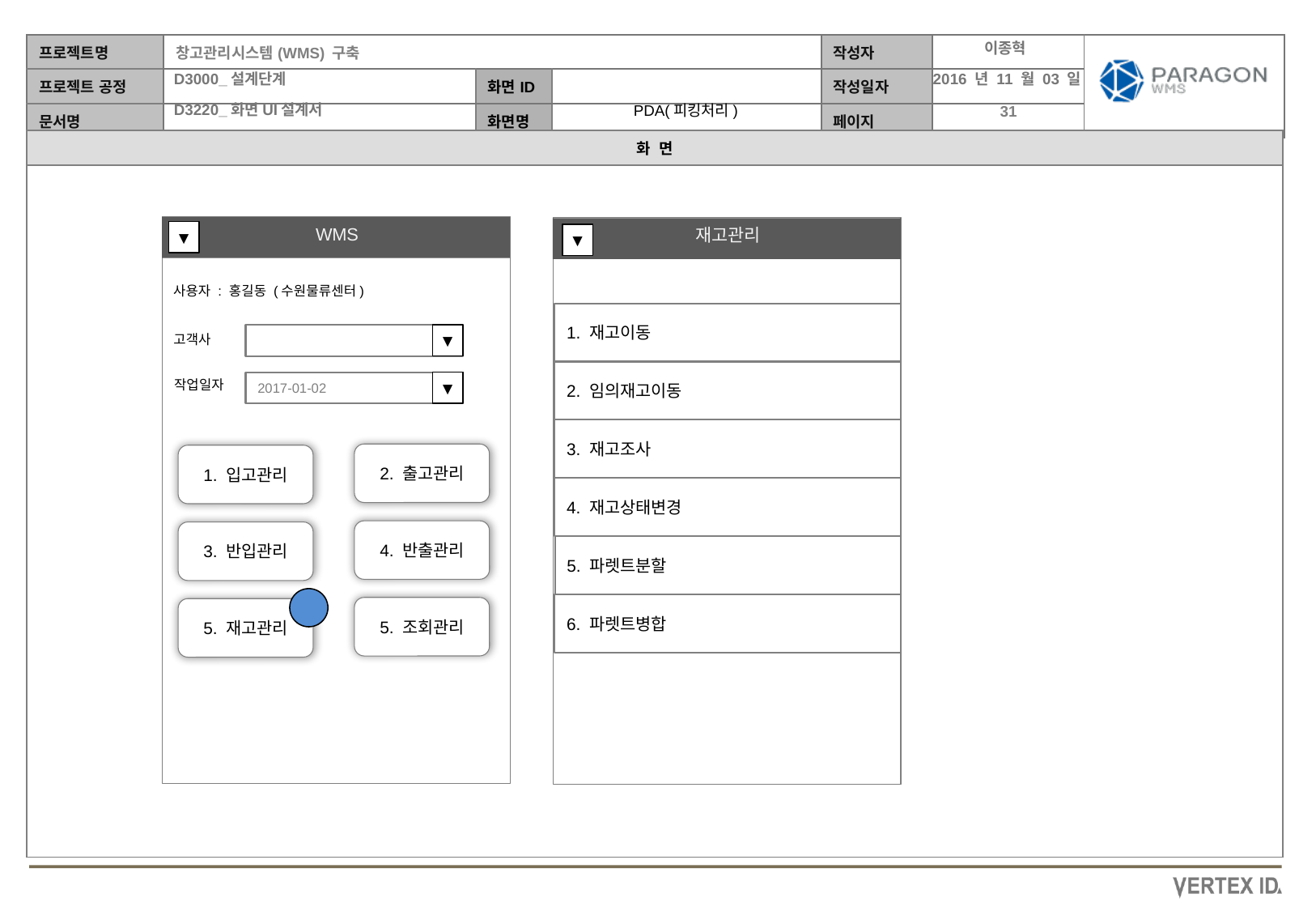

이종혁
2016 년 11 월 03 일
PDA(피킹처리)

WMS

재고관리
▼
▼
사용자 : 홍길동 (수원물류센터)
1. 재고이동
▼
고객사

2. 임의재고이동
작업일자
▼
2017-01-02
3. 재고조사
2. 출고관리
1. 입고관리
4. 재고상태변경
4. 반출관리
3. 반입관리
5. 파렛트분할

6. 파렛트병합
5. 조회관리
5. 재고관리